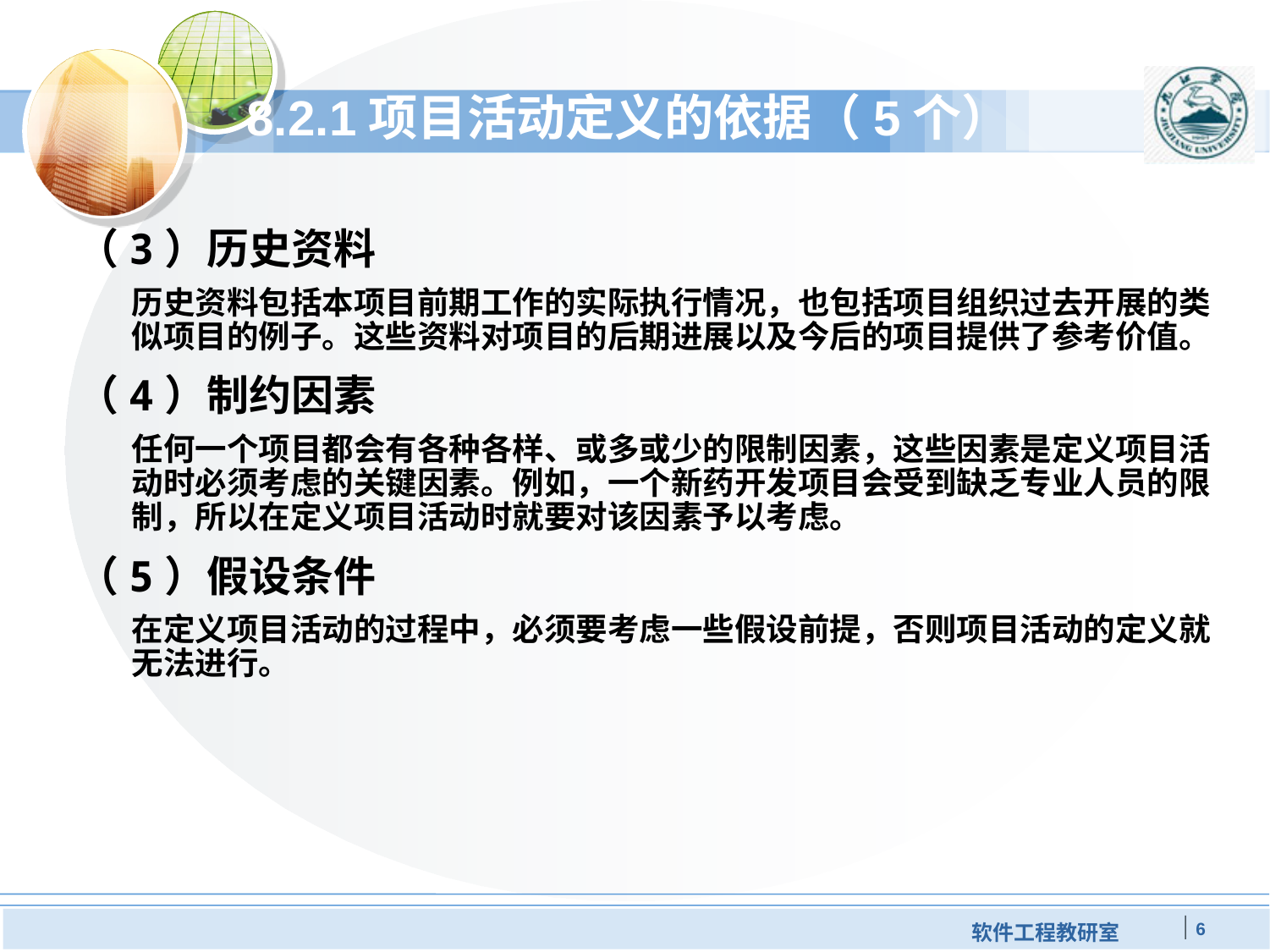

# 8.2.1项目活动定义的依据（5个）
（3）历史资料
历史资料包括本项目前期工作的实际执行情况，也包括项目组织过去开展的类似项目的例子。这些资料对项目的后期进展以及今后的项目提供了参考价值。
（4）制约因素
任何一个项目都会有各种各样、或多或少的限制因素，这些因素是定义项目活动时必须考虑的关键因素。例如，一个新药开发项目会受到缺乏专业人员的限制，所以在定义项目活动时就要对该因素予以考虑。
（5）假设条件
在定义项目活动的过程中，必须要考虑一些假设前提，否则项目活动的定义就无法进行。